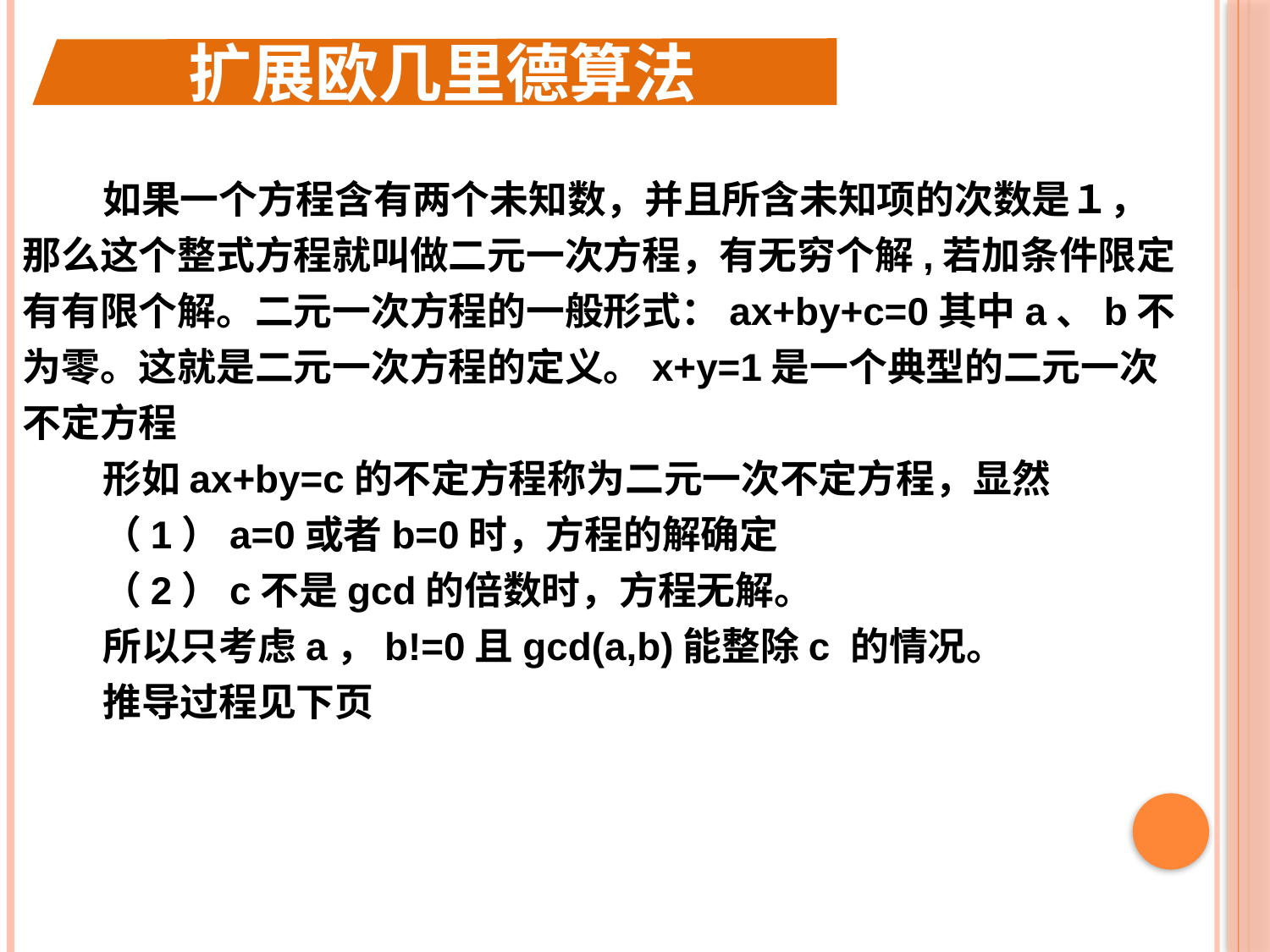

扩展欧几里德算法
如果一个方程含有两个未知数，并且所含未知项的次数是１，那么这个整式方程就叫做二元一次方程，有无穷个解,若加条件限定有有限个解。二元一次方程的一般形式：ax+by+c=0其中a、b不为零。这就是二元一次方程的定义。x+y=1是一个典型的二元一次不定方程
形如ax+by=c的不定方程称为二元一次不定方程，显然
（1）a=0或者b=0时，方程的解确定
（2）c不是gcd的倍数时，方程无解。
所以只考虑a，b!=0且gcd(a,b)能整除c 的情况。
推导过程见下页